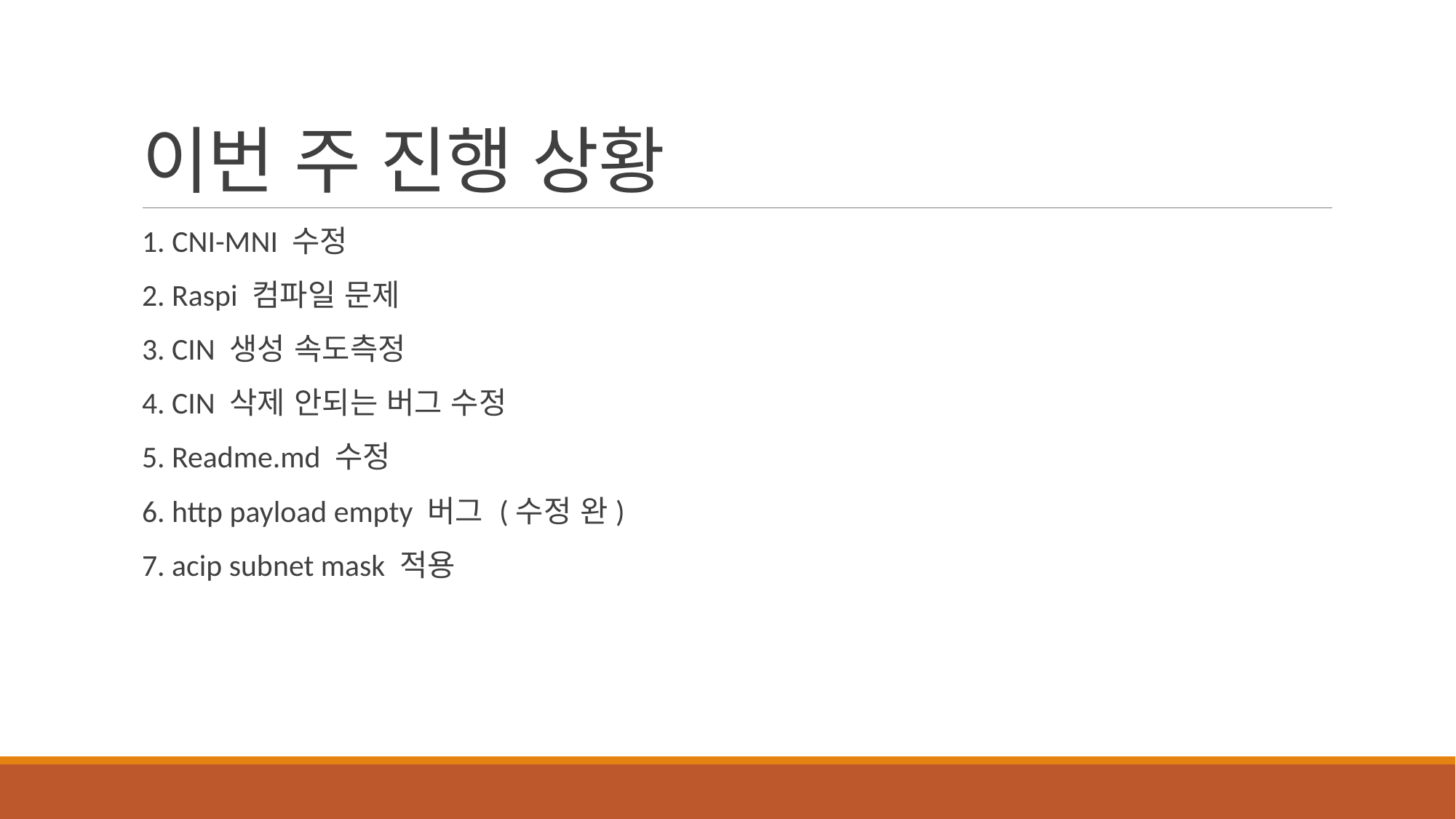

# 이번 주 진행 상황
1. CNI-MNI 수정
2. Raspi 컴파일 문제
3. CIN 생성 속도측정
4. CIN 삭제 안되는 버그 수정
5. Readme.md 수정
6. http payload empty 버그 (수정 완)
7. acip subnet mask 적용